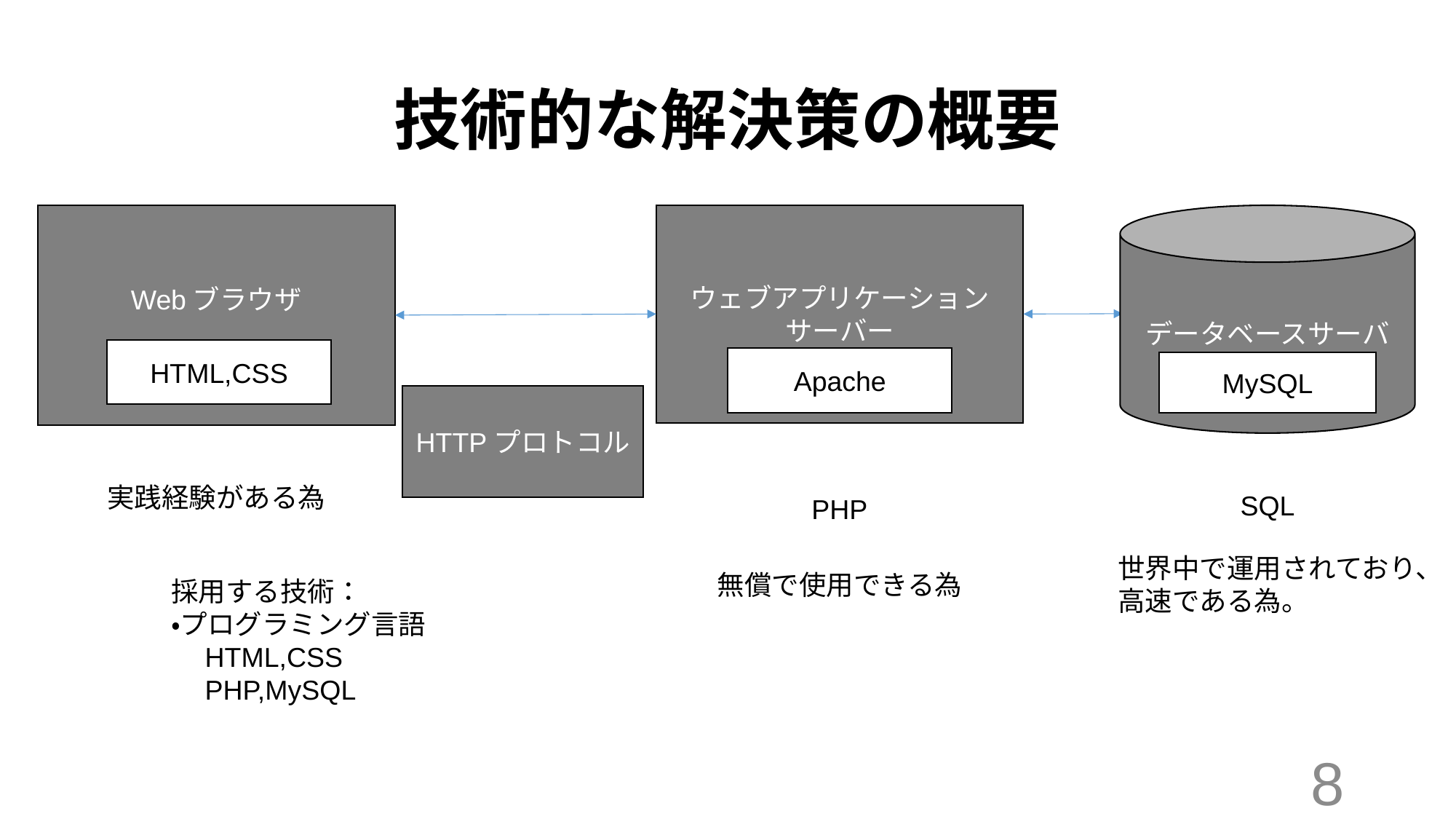

# 技術的な解決策の概要
Webブラウザ

ウェブアプリケーションサーバー
データベースサーバ
HTML,CSS
Apache
MySQL
HTTPプロトコル
実践経験がある為
SQL
PHP
世界中で運用されており、
高速である為。
無償で使用できる為
採用する技術：
・プログラミング言語
　HTML,CSS
　PHP,MySQL
8